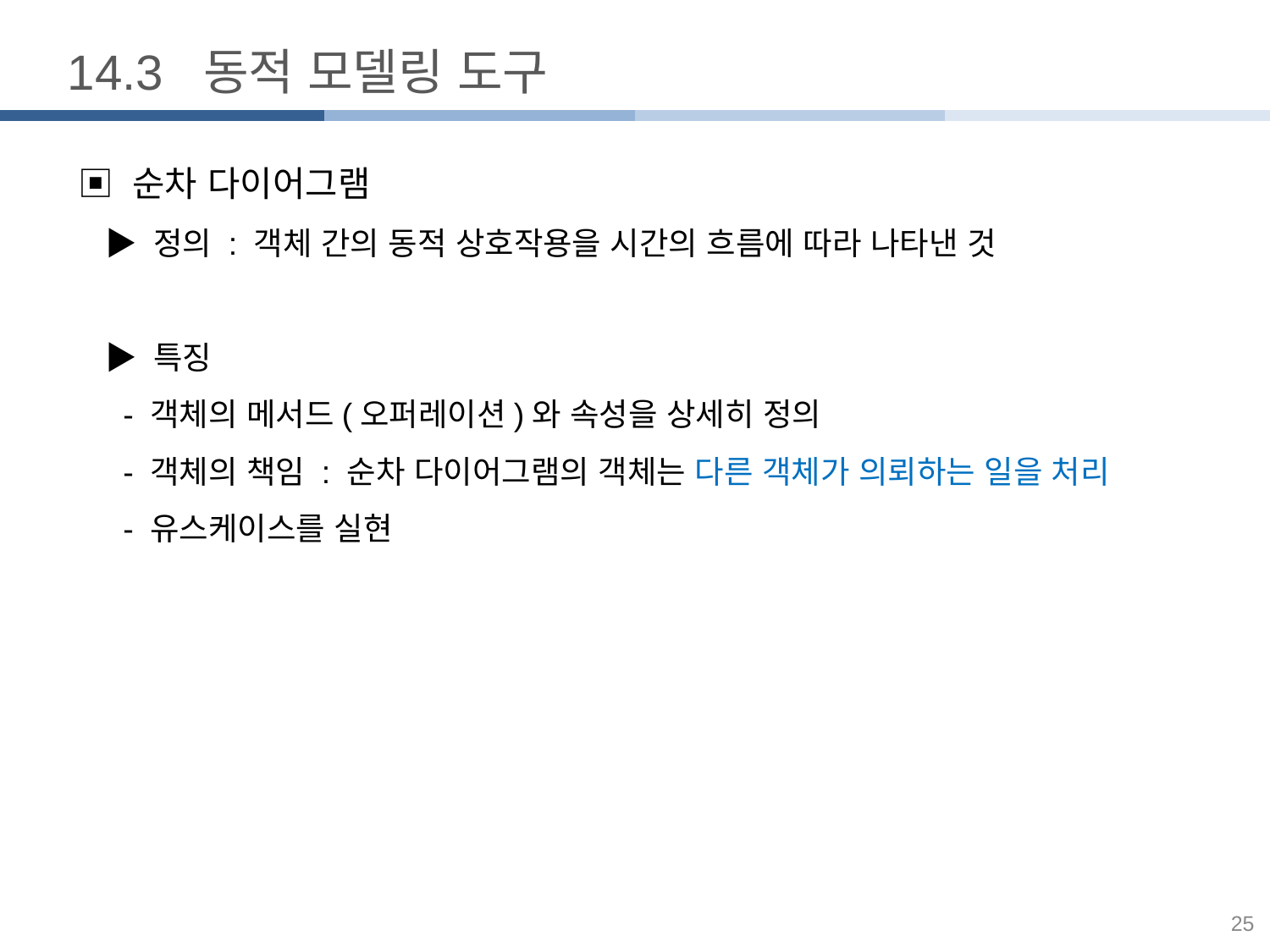

14.3  동적 모델링 도구
▣ 순차 다이어그램
   ▶ 정의 : 객체 간의 동적 상호작용을 시간의 흐름에 따라 나타낸 것

   ▶ 특징
     - 객체의 메서드(오퍼레이션)와 속성을 상세히 정의
     - 객체의 책임 : 순차 다이어그램의 객체는 다른 객체가 의뢰하는 일을 처리
     - 유스케이스를 실현
25